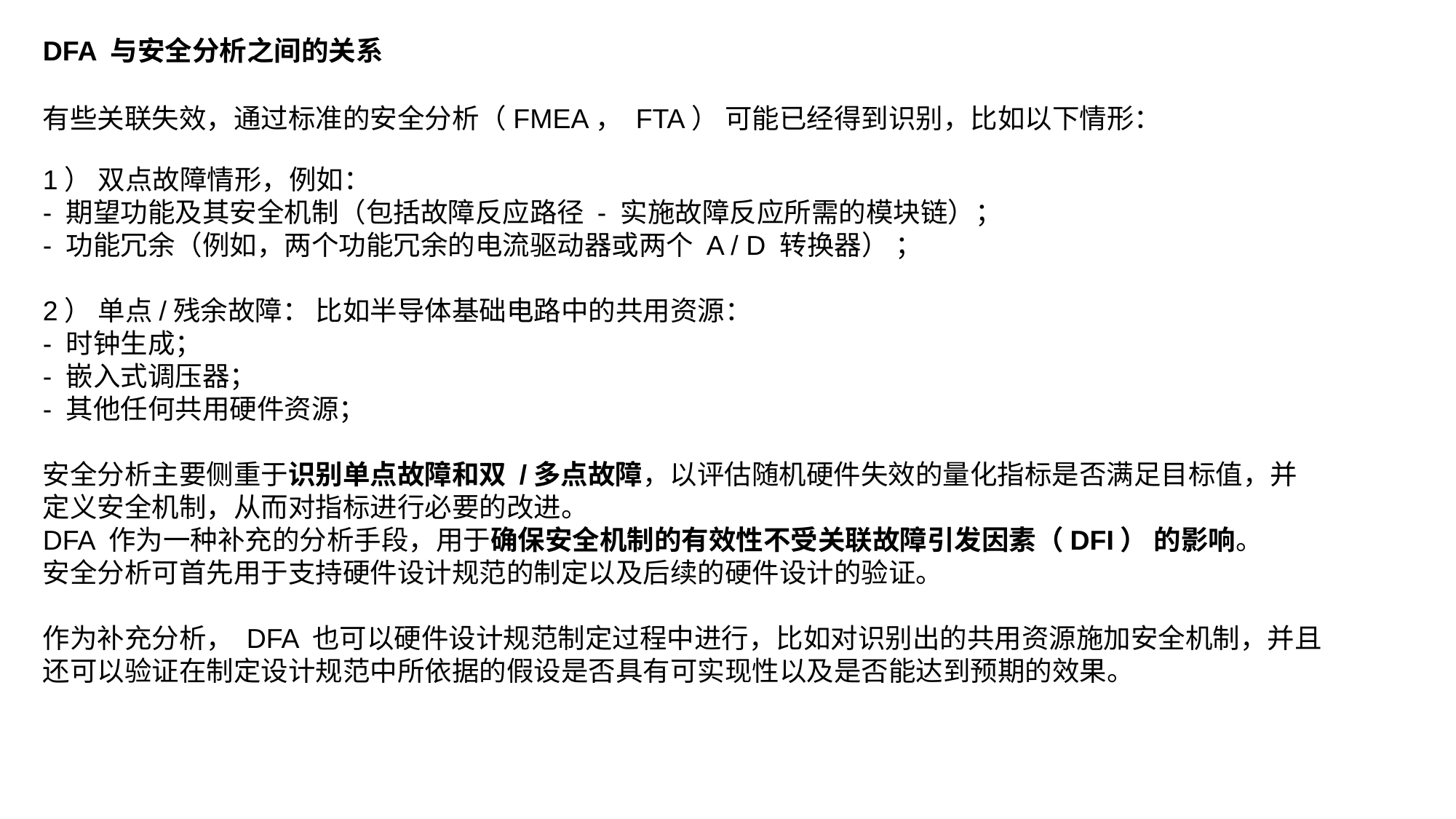

DFA 与安全分析之间的关系
有些关联失效，通过标准的安全分析（FMEA， FTA） 可能已经得到识别，比如以下情形：
1） 双点故障情形，例如：
- 期望功能及其安全机制（包括故障反应路径 - 实施故障反应所需的模块链）；
- 功能冗余（例如，两个功能冗余的电流驱动器或两个 A / D 转换器） ；
2） 单点/残余故障： 比如半导体基础电路中的共用资源：
- 时钟生成；
- 嵌入式调压器；
- 其他任何共用硬件资源；
安全分析主要侧重于识别单点故障和双 /多点故障，以评估随机硬件失效的量化指标是否满足目标值，并
定义安全机制，从而对指标进行必要的改进。
DFA 作为一种补充的分析手段，用于确保安全机制的有效性不受关联故障引发因素（DFI） 的影响。
安全分析可首先用于支持硬件设计规范的制定以及后续的硬件设计的验证。

作为补充分析， DFA 也可以硬件设计规范制定过程中进行，比如对识别出的共用资源施加安全机制，并且
还可以验证在制定设计规范中所依据的假设是否具有可实现性以及是否能达到预期的效果。